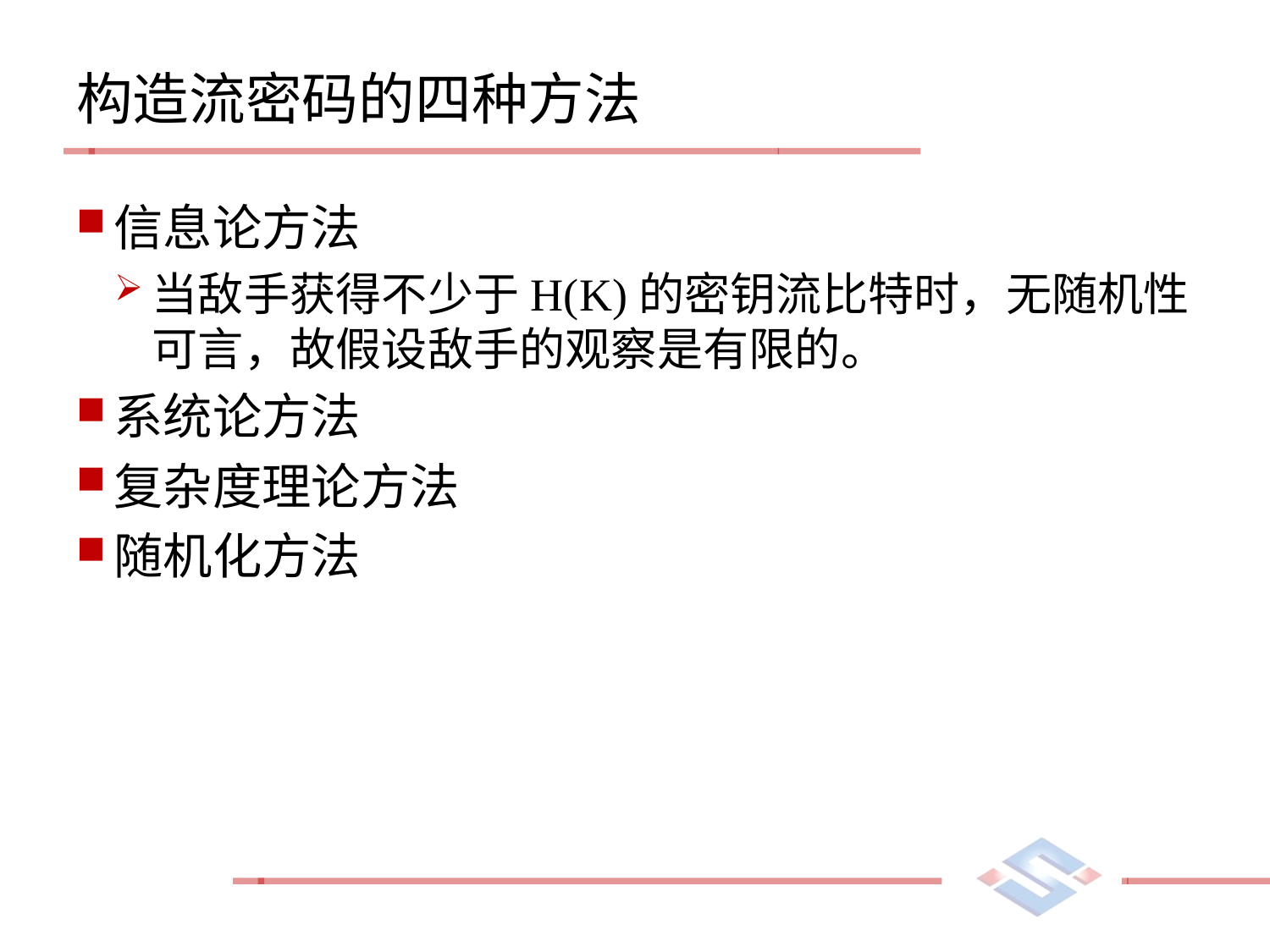

# 构造流密码的四种方法
信息论方法
当敌手获得不少于H(K)的密钥流比特时，无随机性可言，故假设敌手的观察是有限的。
系统论方法
复杂度理论方法
随机化方法